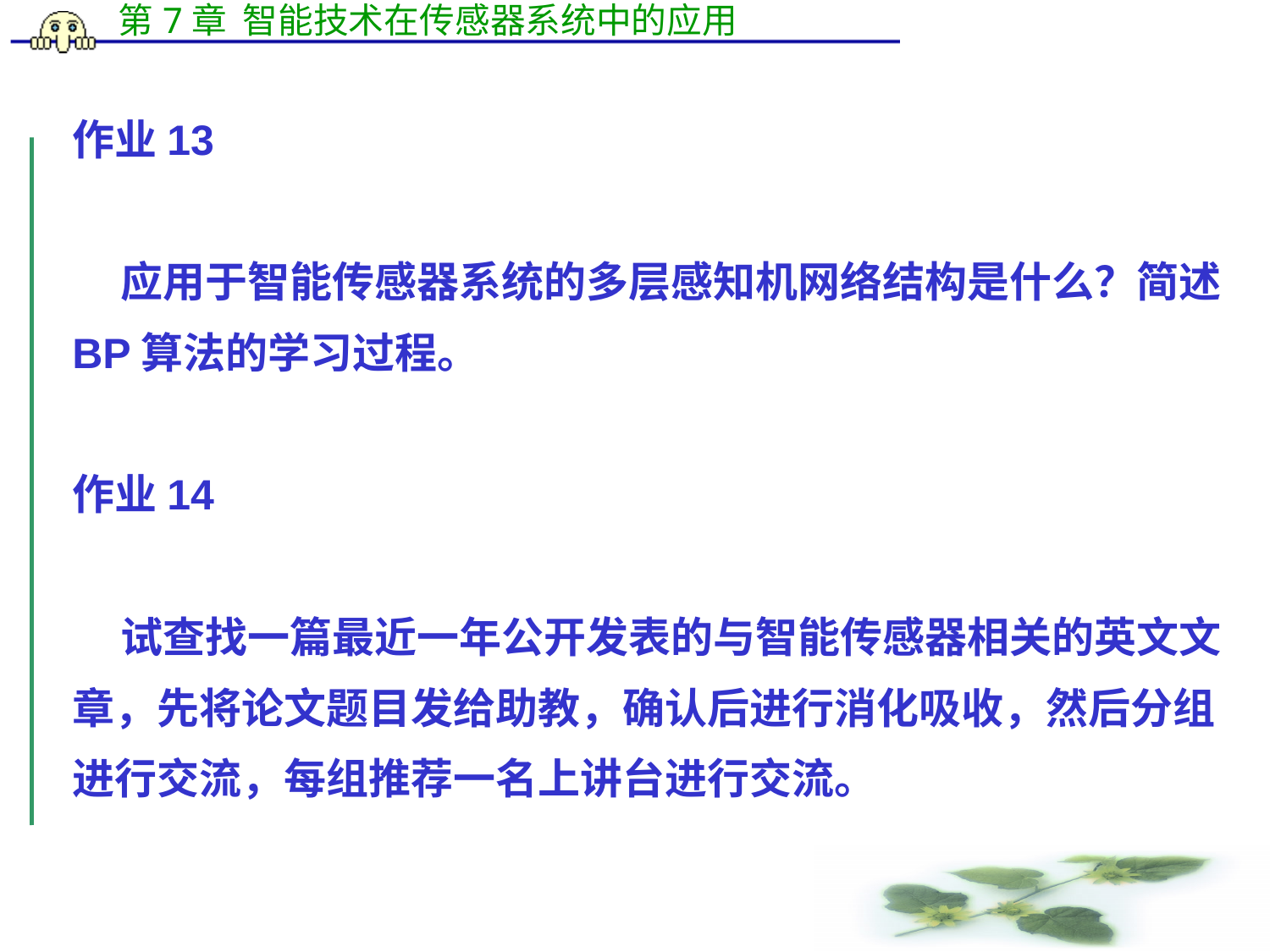

作业13

    应用于智能传感器系统的多层感知机网络结构是什么？简述BP算法的学习过程。

作业14

    试查找一篇最近一年公开发表的与智能传感器相关的英文文章，先将论文题目发给助教，确认后进行消化吸收，然后分组进行交流，每组推荐一名上讲台进行交流。